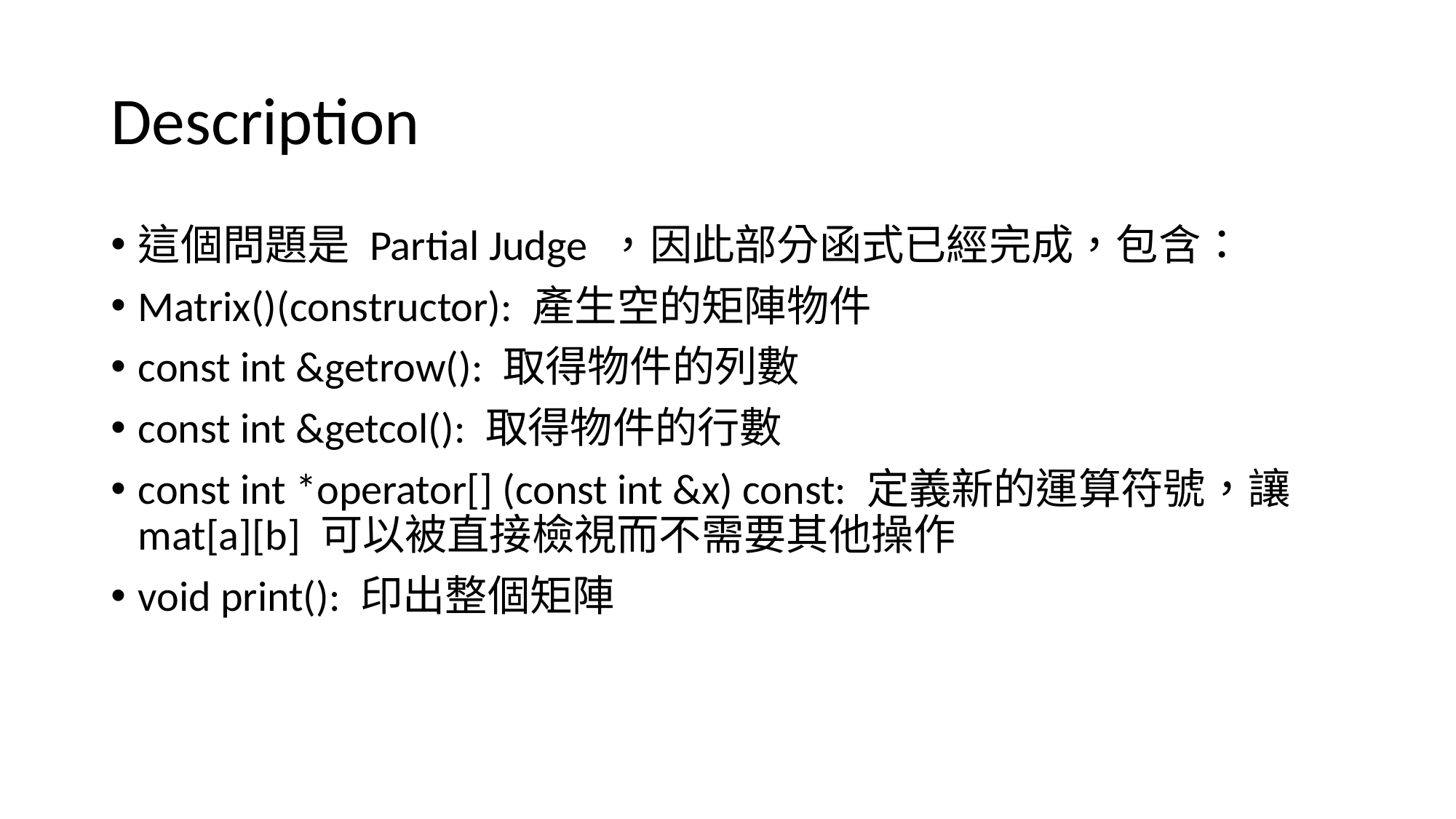

# Description
這個問題是 Partial Judge ，因此部分函式已經完成，包含：
Matrix()(constructor): 產生空的矩陣物件
const int &getrow(): 取得物件的列數
const int &getcol(): 取得物件的行數
const int *operator[] (const int &x) const: 定義新的運算符號，讓 mat[a][b] 可以被直接檢視而不需要其他操作
void print(): 印出整個矩陣